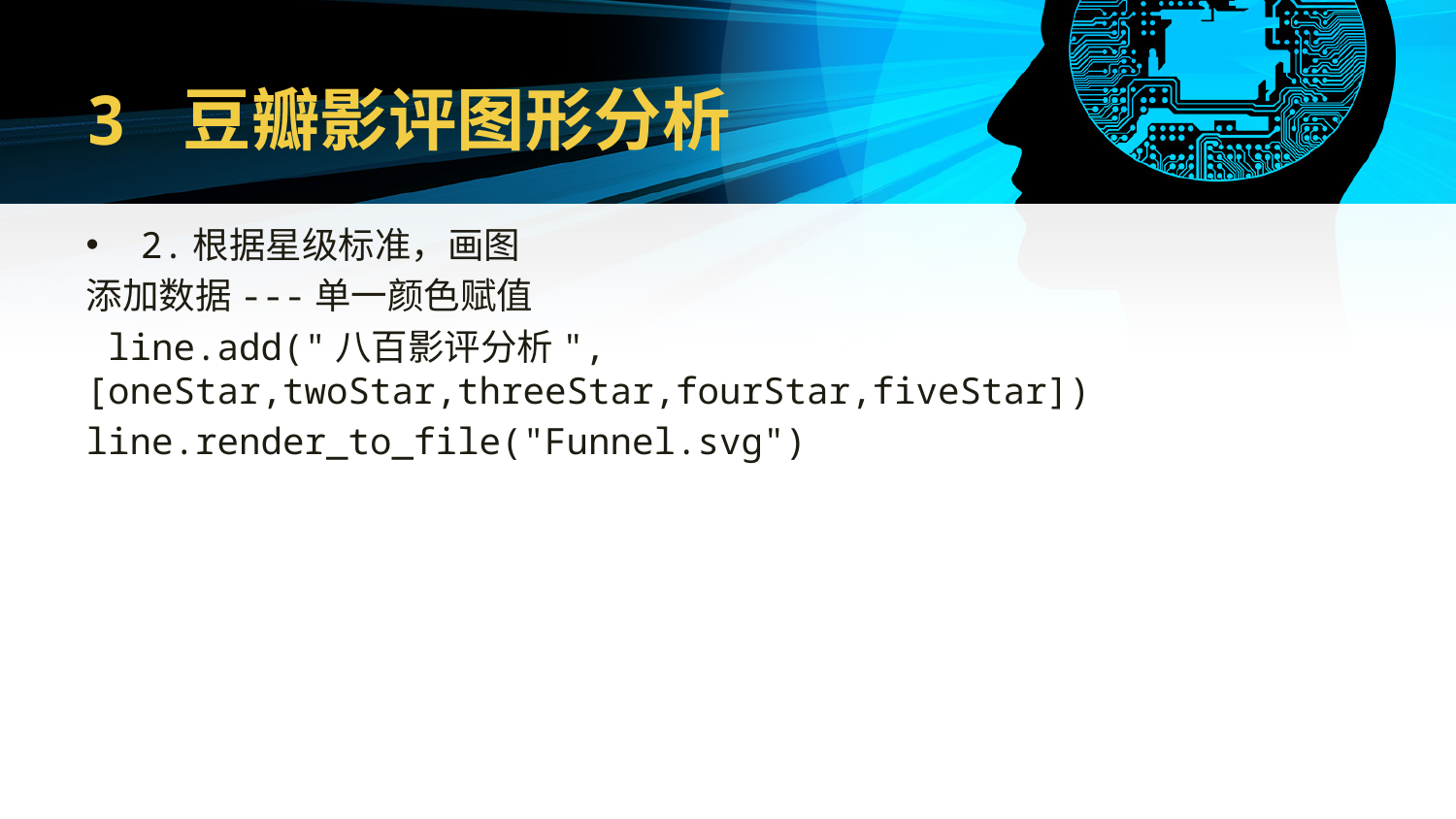

# 3 豆瓣影评图形分析
2.根据星级标准，画图
添加数据---单一颜色赋值
 line.add("八百影评分析",[oneStar,twoStar,threeStar,fourStar,fiveStar])
line.render_to_file("Funnel.svg")